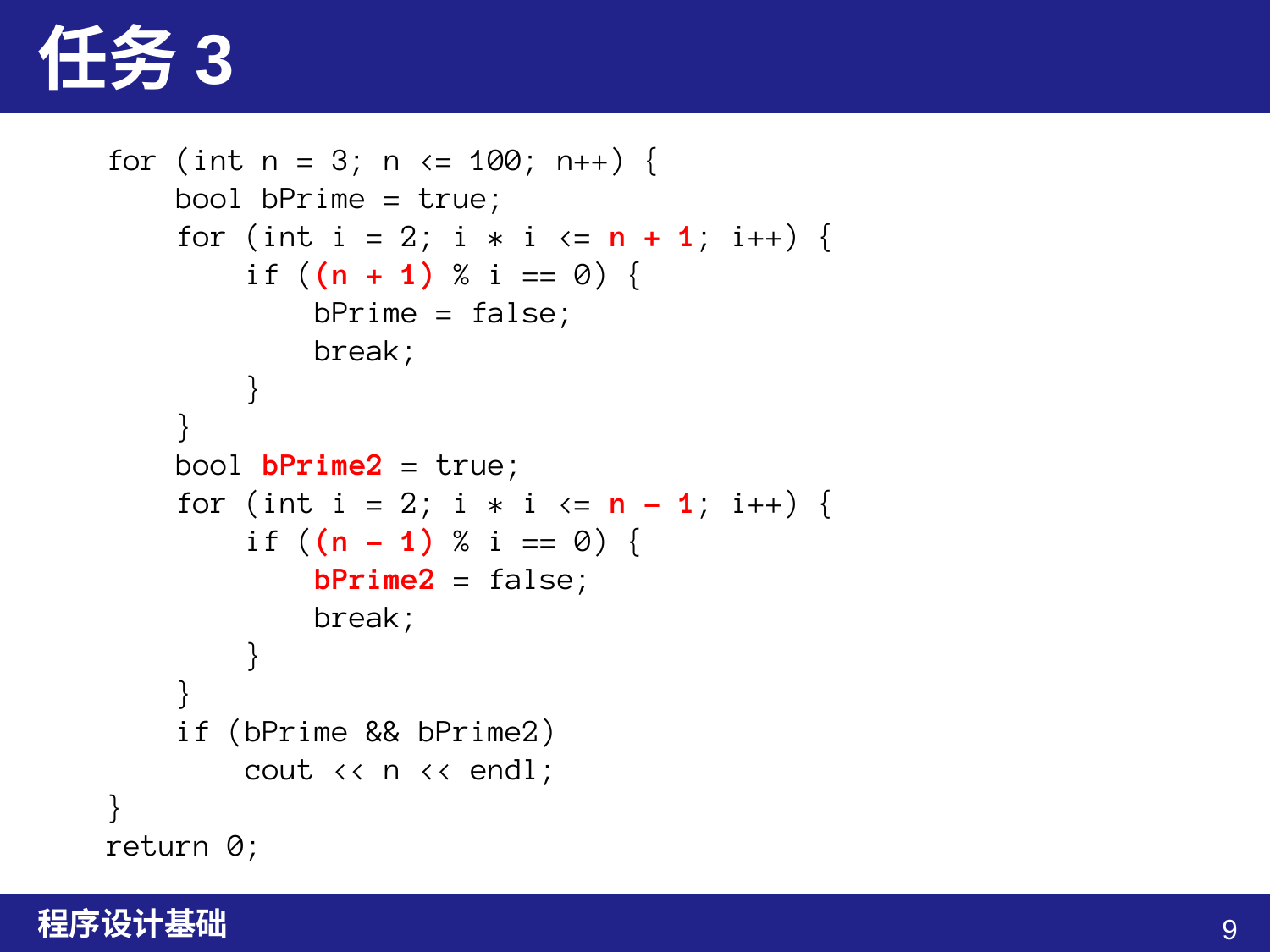

# 任务3
    for (int n = 3; n <= 100; n++) {
        bool bPrime = true;
        for (int i = 2; i * i <= n + 1; i++) {
            if ((n + 1) % i == 0) {
                bPrime = false;
                break;
            }
        }
        bool bPrime2 = true;
        for (int i = 2; i * i <= n - 1; i++) {
            if ((n - 1) % i == 0) {
                bPrime2 = false;
                break;
            }
        }
        if (bPrime && bPrime2)
            cout << n << endl;
    }
    return 0;